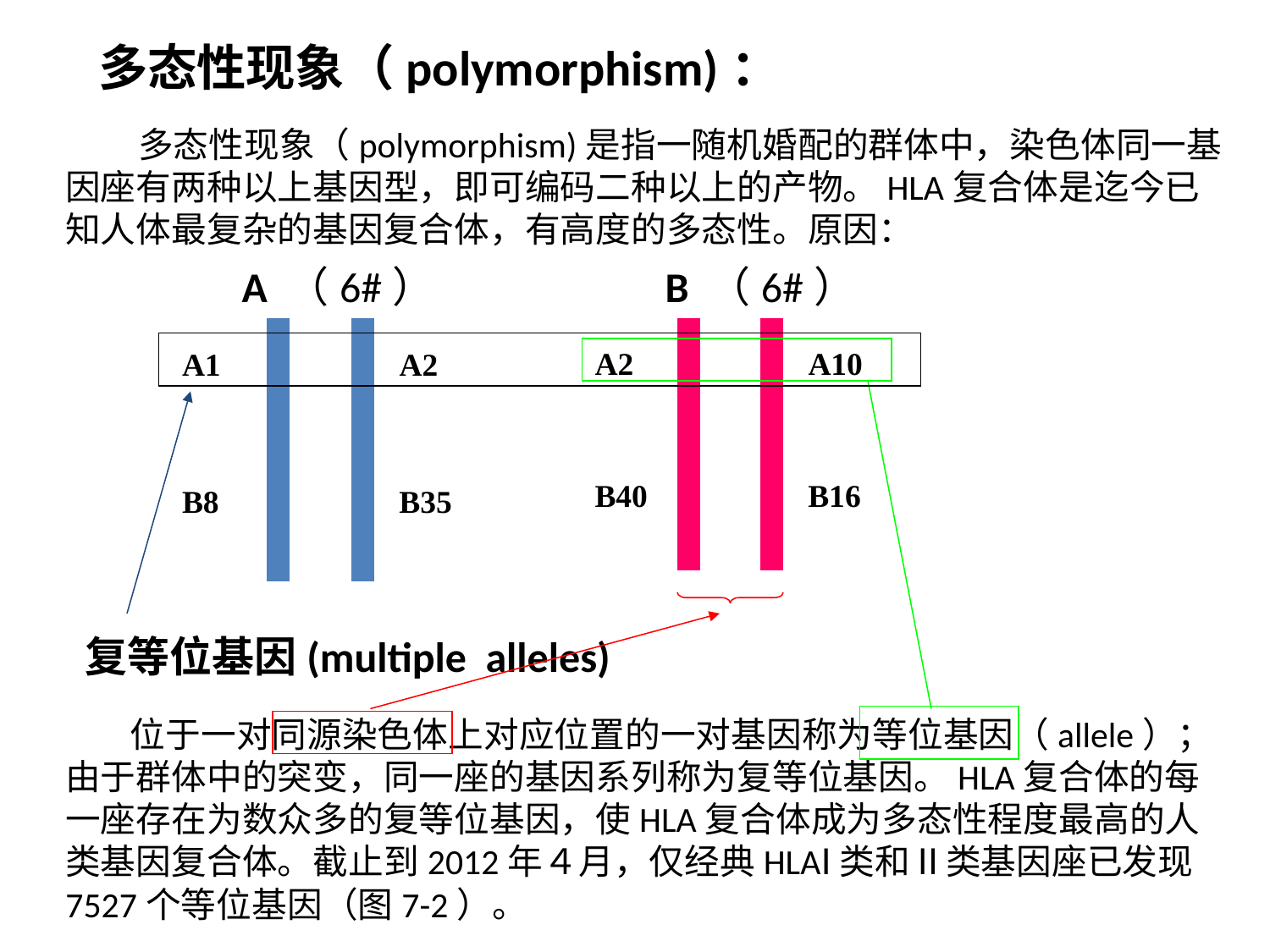

多态性现象（polymorphism)：
        多态性现象（polymorphism)是指一随机婚配的群体中，染色体同一基因座有两种以上基因型，即可编码二种以上的产物。HLA复合体是迄今已知人体最复杂的基因复合体，有高度的多态性。原因：
A （6#）
B （6#）

A1
A2
B8
B35

A2
A10
B40
B16

复等位基因(multiple  alleles)

       位于一对同源染色体上对应位置的一对基因称为等位基因（allele）；由于群体中的突变，同一座的基因系列称为复等位基因。HLA复合体的每一座存在为数众多的复等位基因，使HLA复合体成为多态性程度最高的人类基因复合体。截止到2012年４月，仅经典HLAⅠ类和Ⅱ类基因座已发现7527个等位基因（图7-2）。